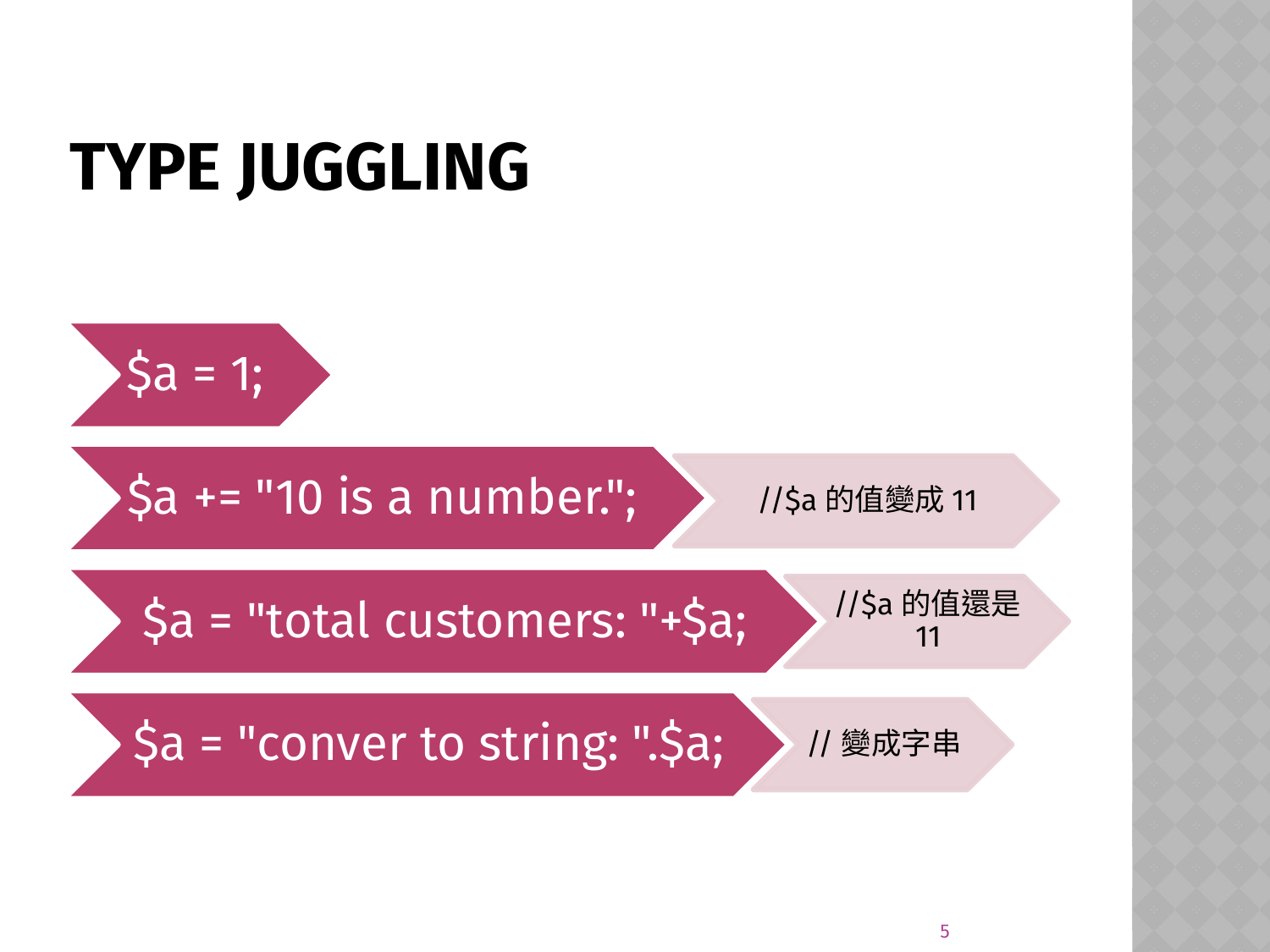

# Type Juggling
$a = 1;
$a += "10 is a number.";
//$a的值變成11
$a = "total customers: "+$a;
//$a的值還是11
$a = "conver to string: ".$a;
//變成字串
5